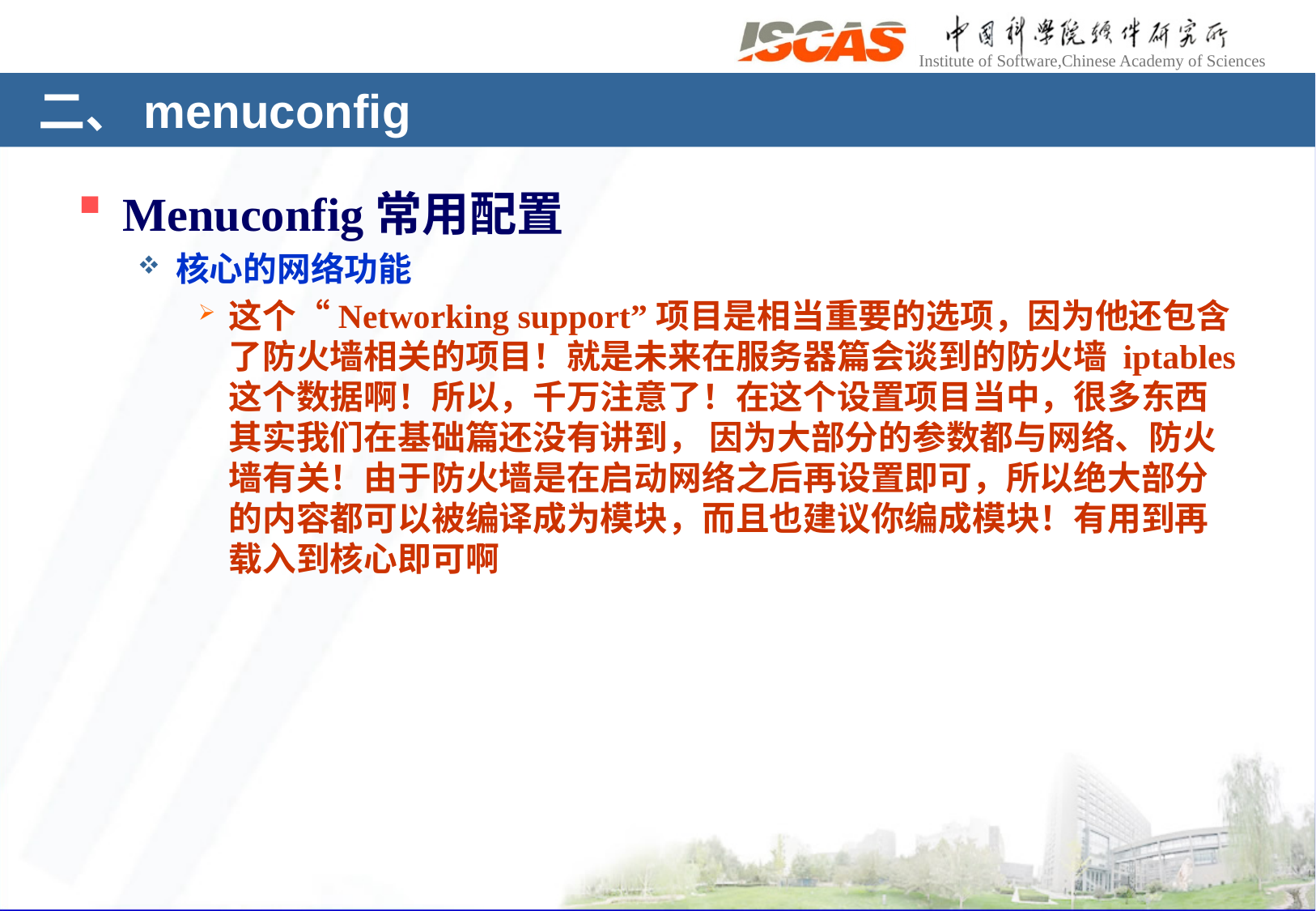

# 二、menuconfig
Menuconfig常用配置
核心的网络功能
这个“Networking support”项目是相当重要的选项，因为他还包含了防火墙相关的项目！就是未来在服务器篇会谈到的防火墙 iptables 这个数据啊！所以，千万注意了！在这个设置项目当中，很多东西其实我们在基础篇还没有讲到， 因为大部分的参数都与网络、防火墙有关！由于防火墙是在启动网络之后再设置即可，所以绝大部分的内容都可以被编译成为模块，而且也建议你编成模块！有用到再载入到核心即可啊